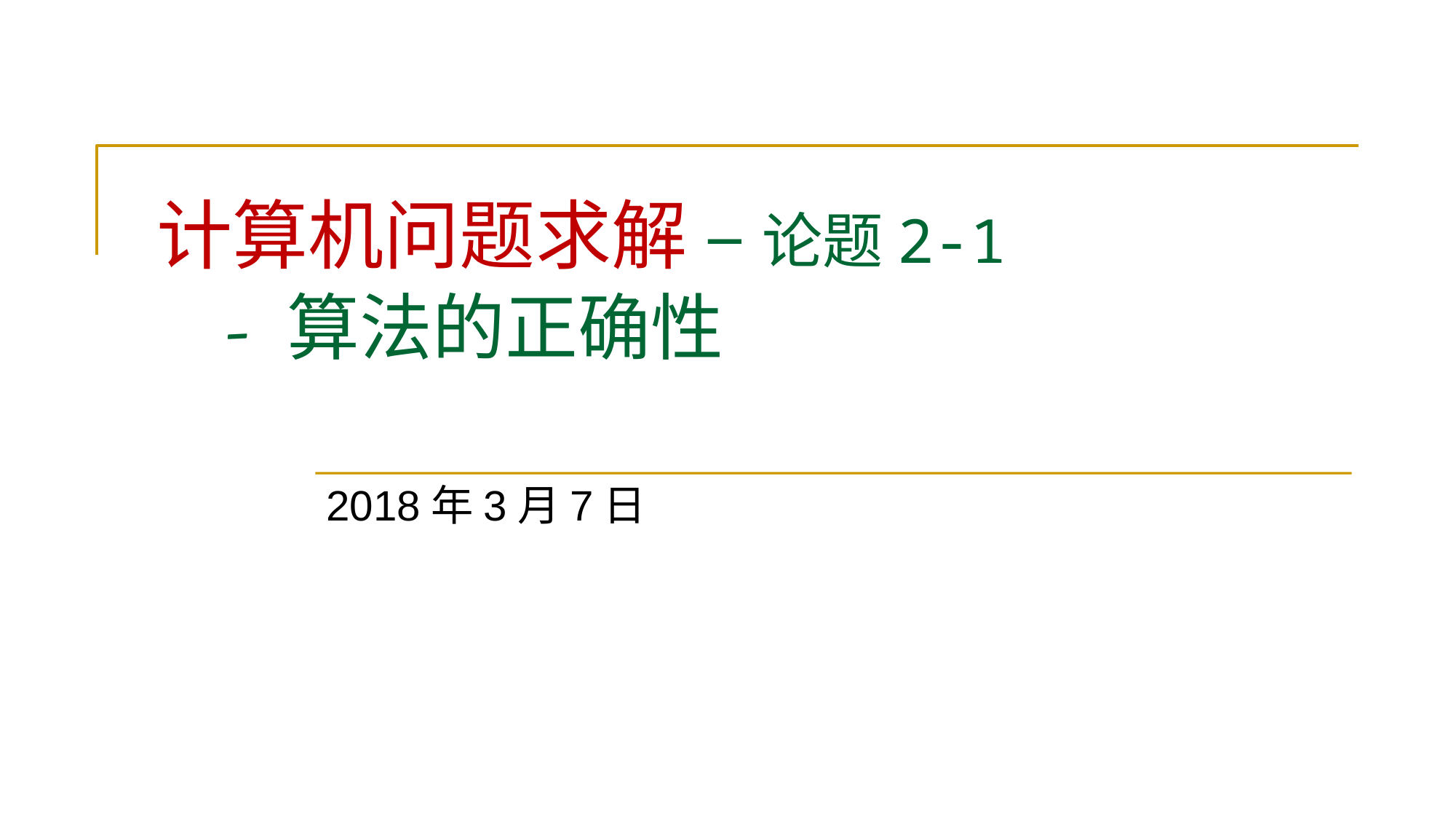

# 计算机问题求解 – 论题2-1 - 算法的正确性
2018年3月7日